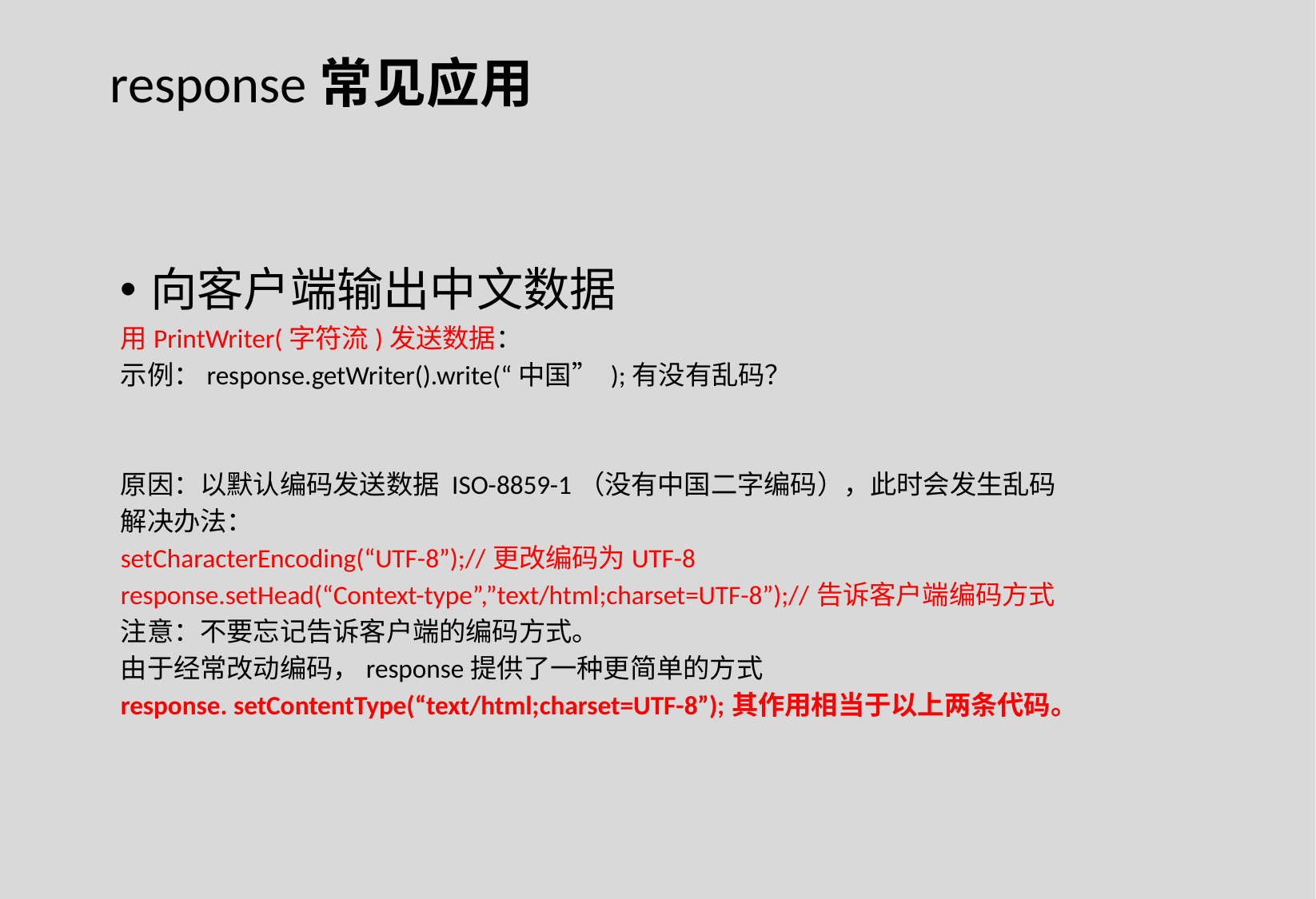

response常见应用
向客户端输出中文数据
用PrintWriter(字符流)发送数据：
示例：response.getWriter().write(“中国” );有没有乱码？

原因：以默认编码发送数据 ISO-8859-1（没有中国二字编码），此时会发生乱码
解决办法：
setCharacterEncoding(“UTF-8”);//更改编码为UTF-8
response.setHead(“Context-type”,”text/html;charset=UTF-8”);//告诉客户端编码方式
注意：不要忘记告诉客户端的编码方式。
由于经常改动编码，response提供了一种更简单的方式
response. setContentType(“text/html;charset=UTF-8”);其作用相当于以上两条代码。